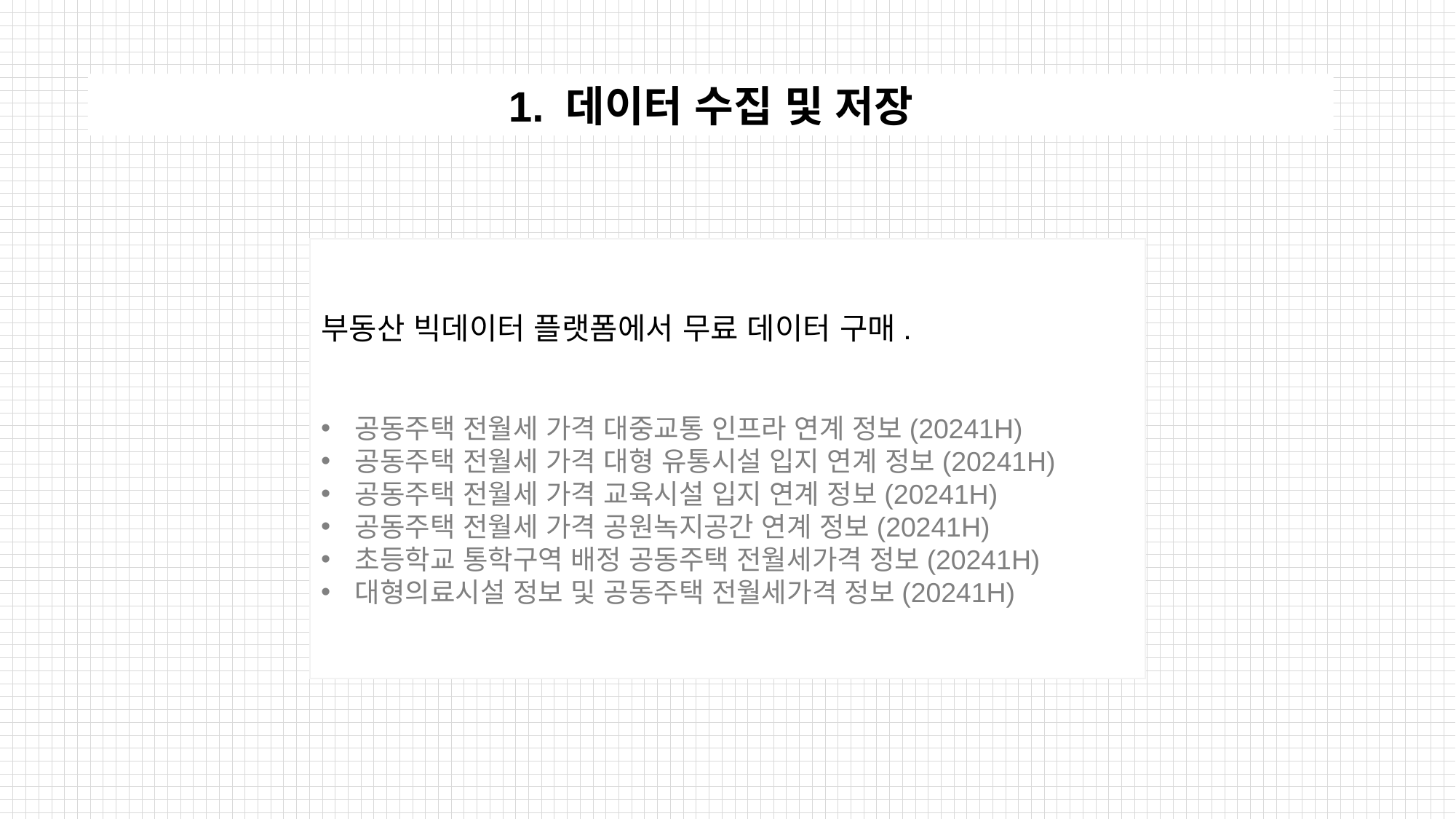

1. 데이터 수집 및 저장
부동산 빅데이터 플랫폼에서 무료 데이터 구매.

공동주택 전월세 가격 대중교통 인프라 연계 정보(20241H)
공동주택 전월세 가격 대형 유통시설 입지 연계 정보(20241H)
공동주택 전월세 가격 교육시설 입지 연계 정보(20241H)
공동주택 전월세 가격 공원녹지공간 연계 정보(20241H)
초등학교 통학구역 배정 공동주택 전월세가격 정보(20241H)
대형의료시설 정보 및 공동주택 전월세가격 정보(20241H)